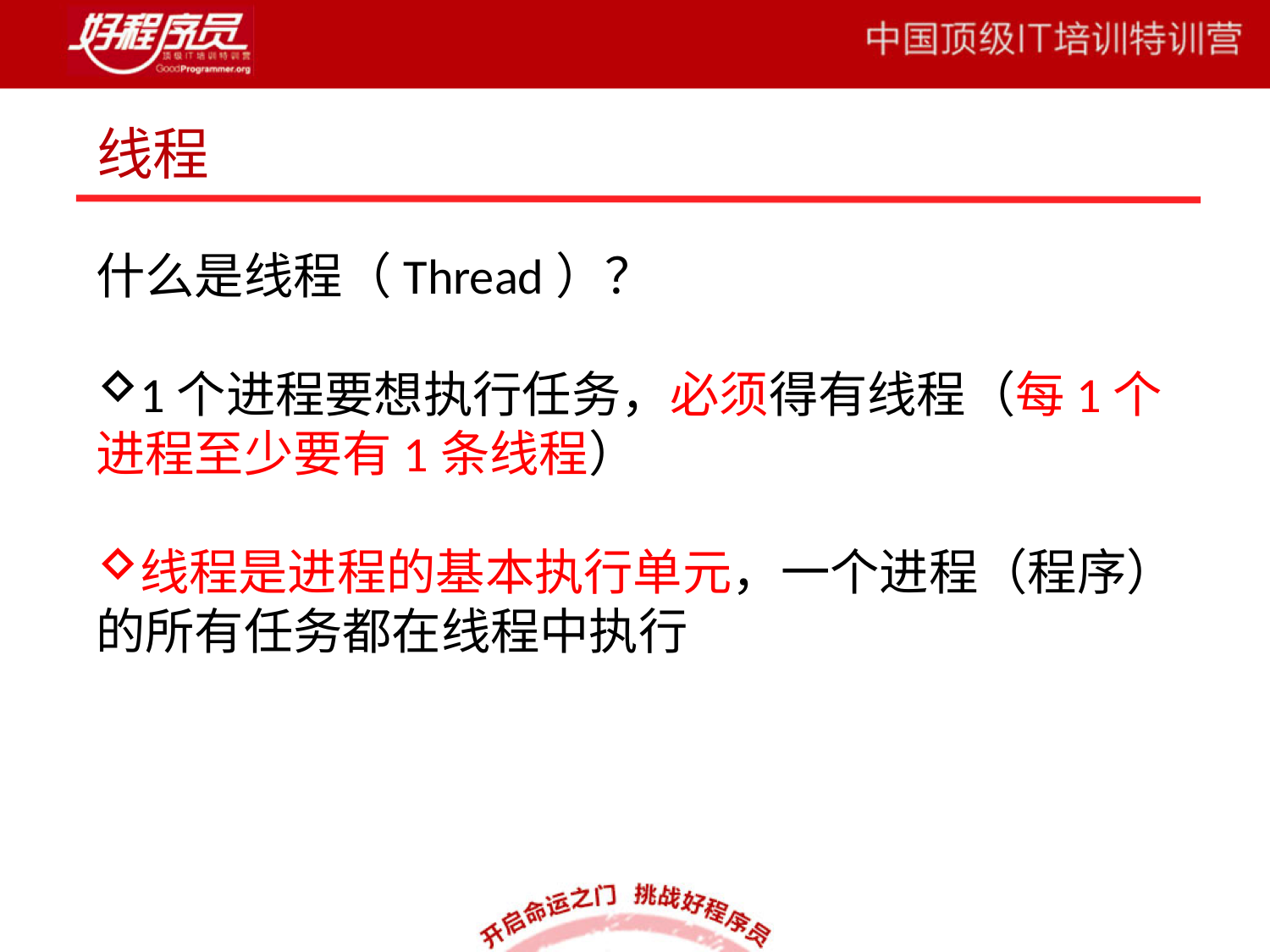

线程
什么是线程（Thread）？

1个进程要想执行任务，必须得有线程（每1个进程至少要有1条线程）

线程是进程的基本执行单元，一个进程（程序）的所有任务都在线程中执行